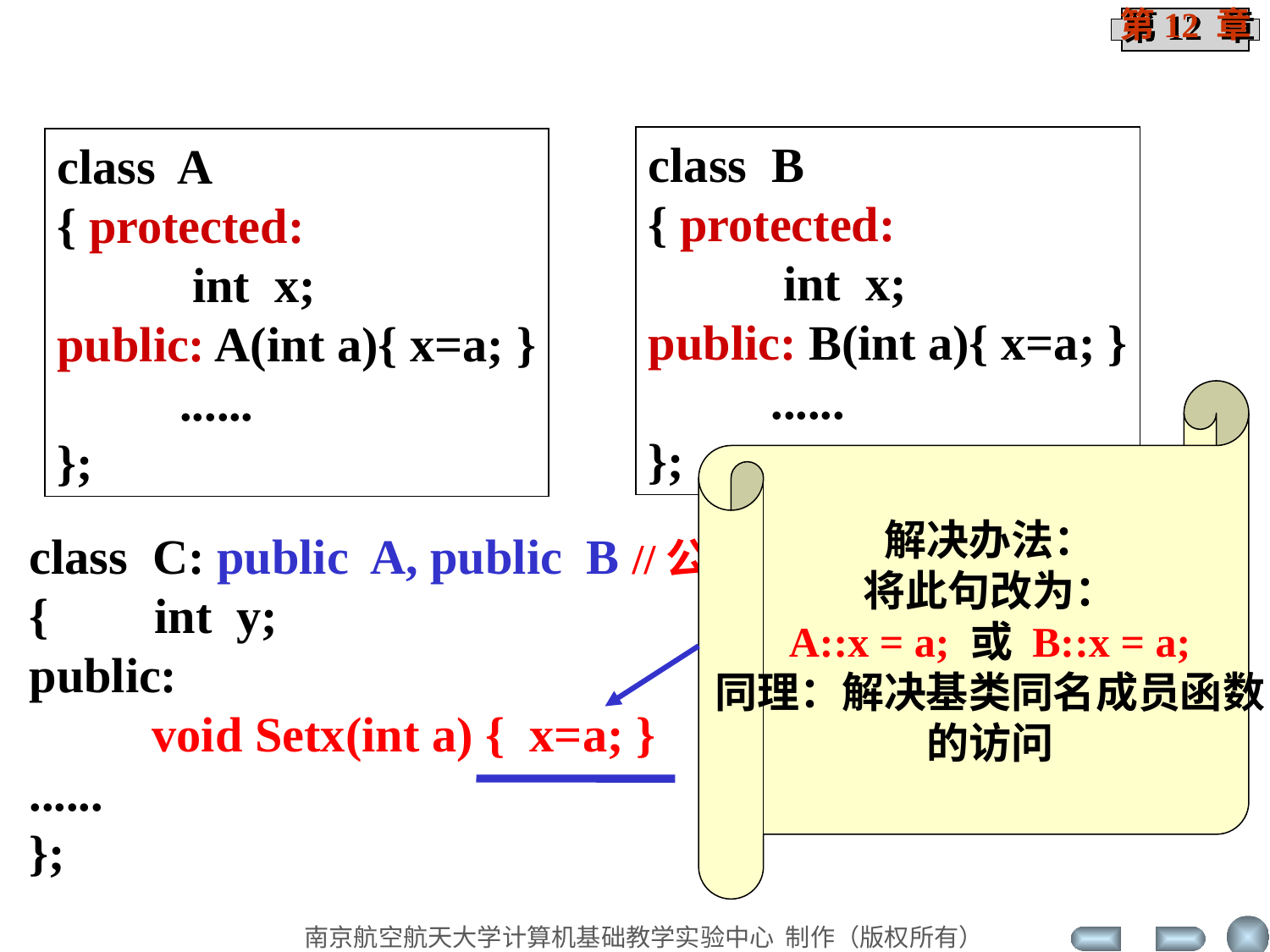

class  B
{ protected:
           int  x;
public: B(int a){ x=a; }
          ......
};
class  A
{ protected:
           int  x;
public: A(int a){ x=a; }
          ......
};
解决办法：
将此句改为：
A::x = a; 或 B::x = a;
同理：解决基类同名成员函数
的访问

class  C: public  A, public  B //公有继承  A 和 B
{          int  y;
public:
          void Setx(int a) {  x=a; }
......
};